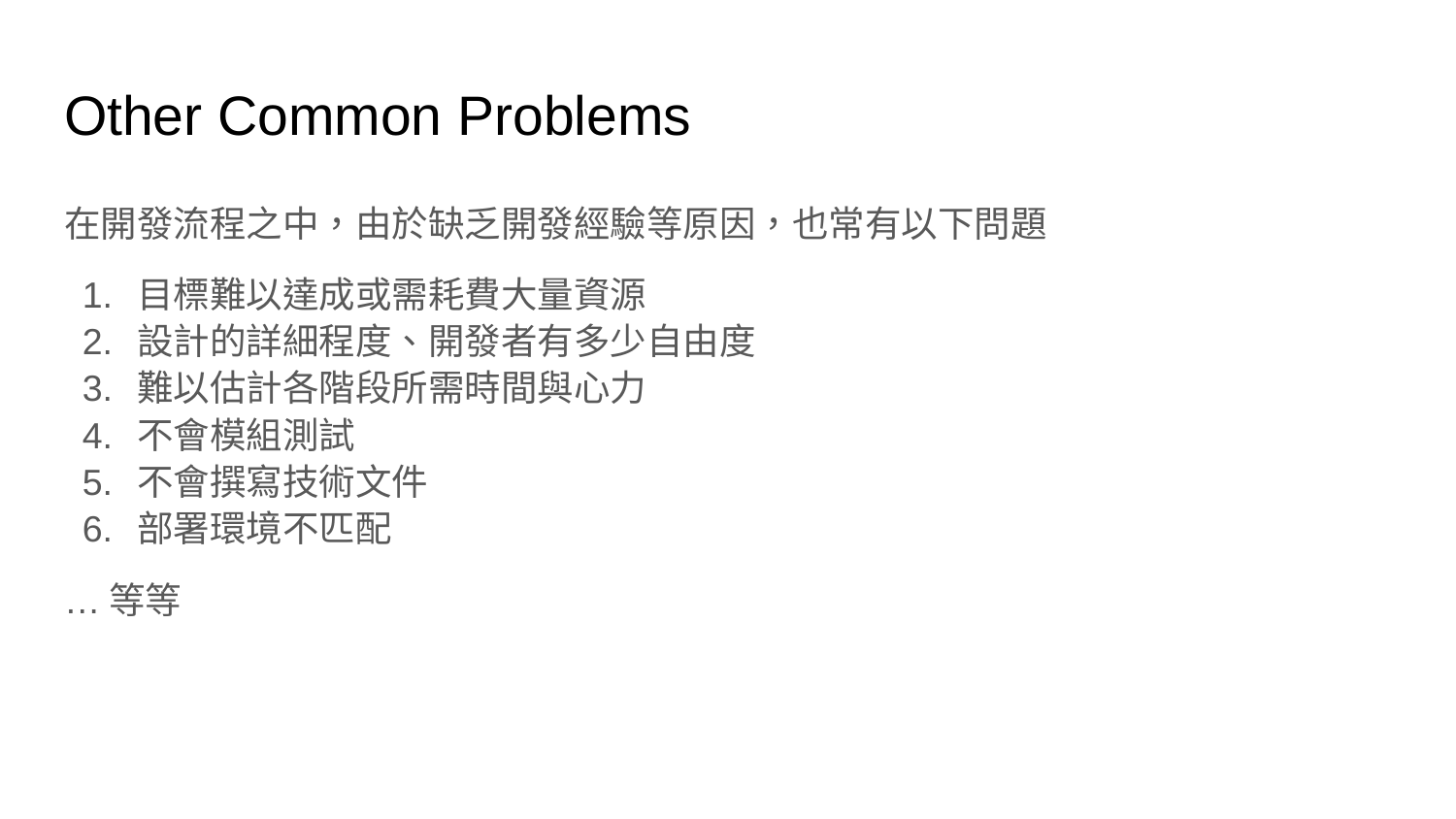

# Other Common Problems
在開發流程之中，由於缺乏開發經驗等原因，也常有以下問題
目標難以達成或需耗費大量資源
設計的詳細程度、開發者有多少自由度
難以估計各階段所需時間與心力
不會模組測試
不會撰寫技術文件
部署環境不匹配
…等等